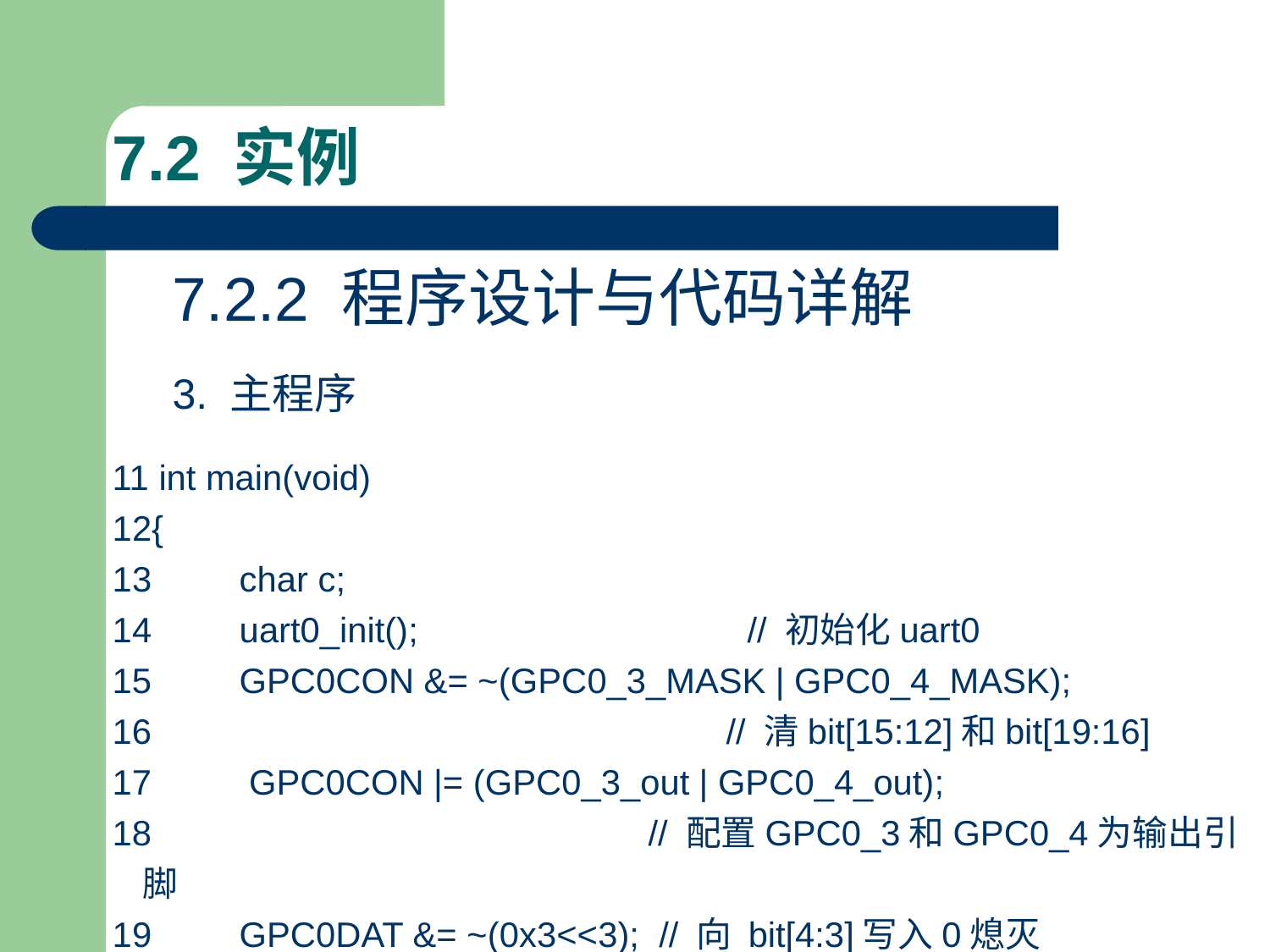

# 7.2 实例
7.2.2 程序设计与代码详解
3. 主程序
11 int main(void)
12{
13	char c;
14	uart0_init(); 			// 初始化uart0
         GPC0CON &= ~(GPC0_3_MASK | GPC0_4_MASK);
                                                           // 清bit[15:12]和bit[19:16]
          GPC0CON |= (GPC0_3_out | GPC0_4_out);
                                                   // 配置GPC0_3和GPC0_4为输出引脚
19	GPC0DAT &= ~(0x3<<3);  // 向 bit[4:3]写入0熄灭LED1、LED2